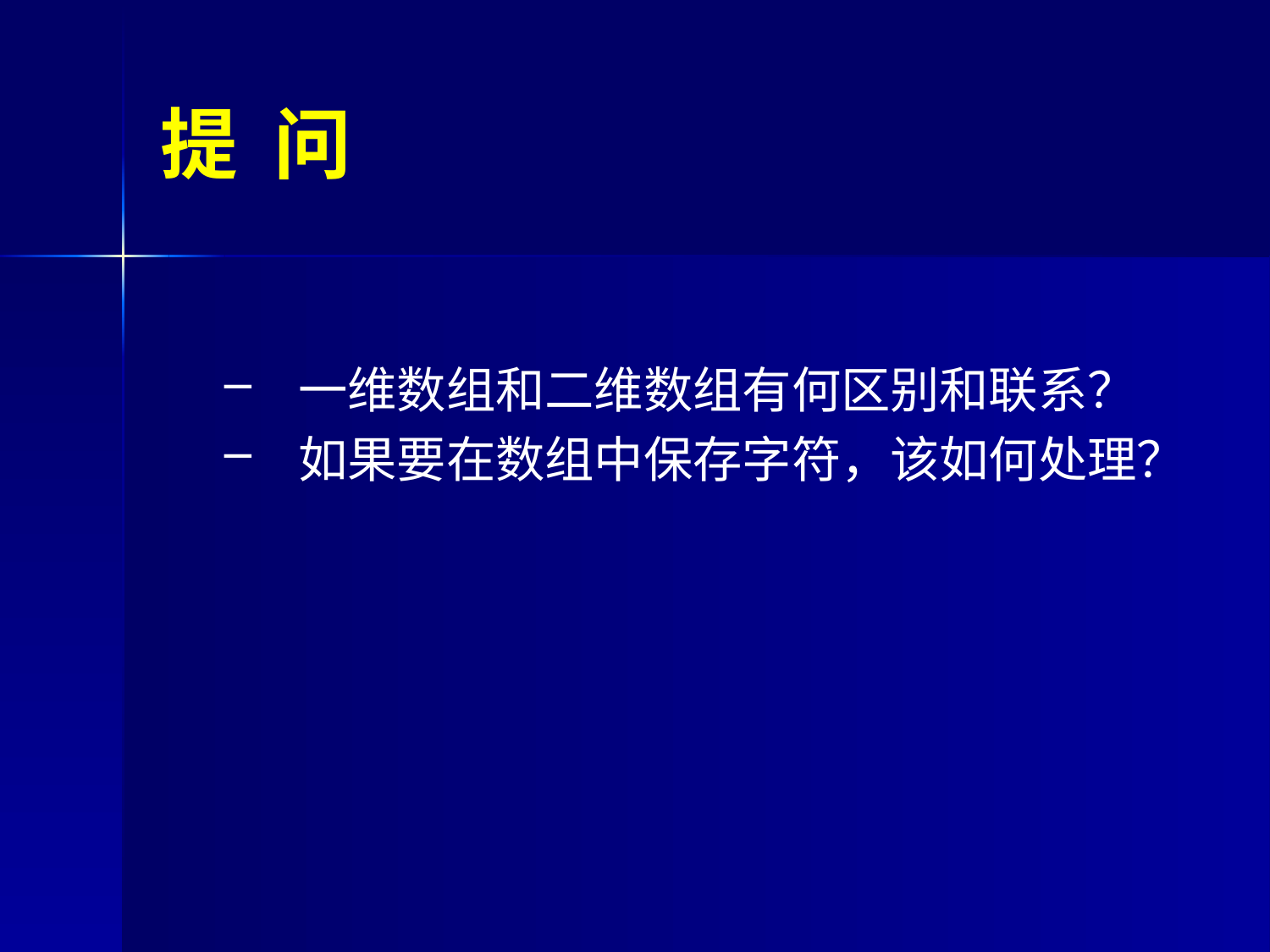

# 提  问

一维数组和二维数组有何区别和联系？
如果要在数组中保存字符，该如何处理？